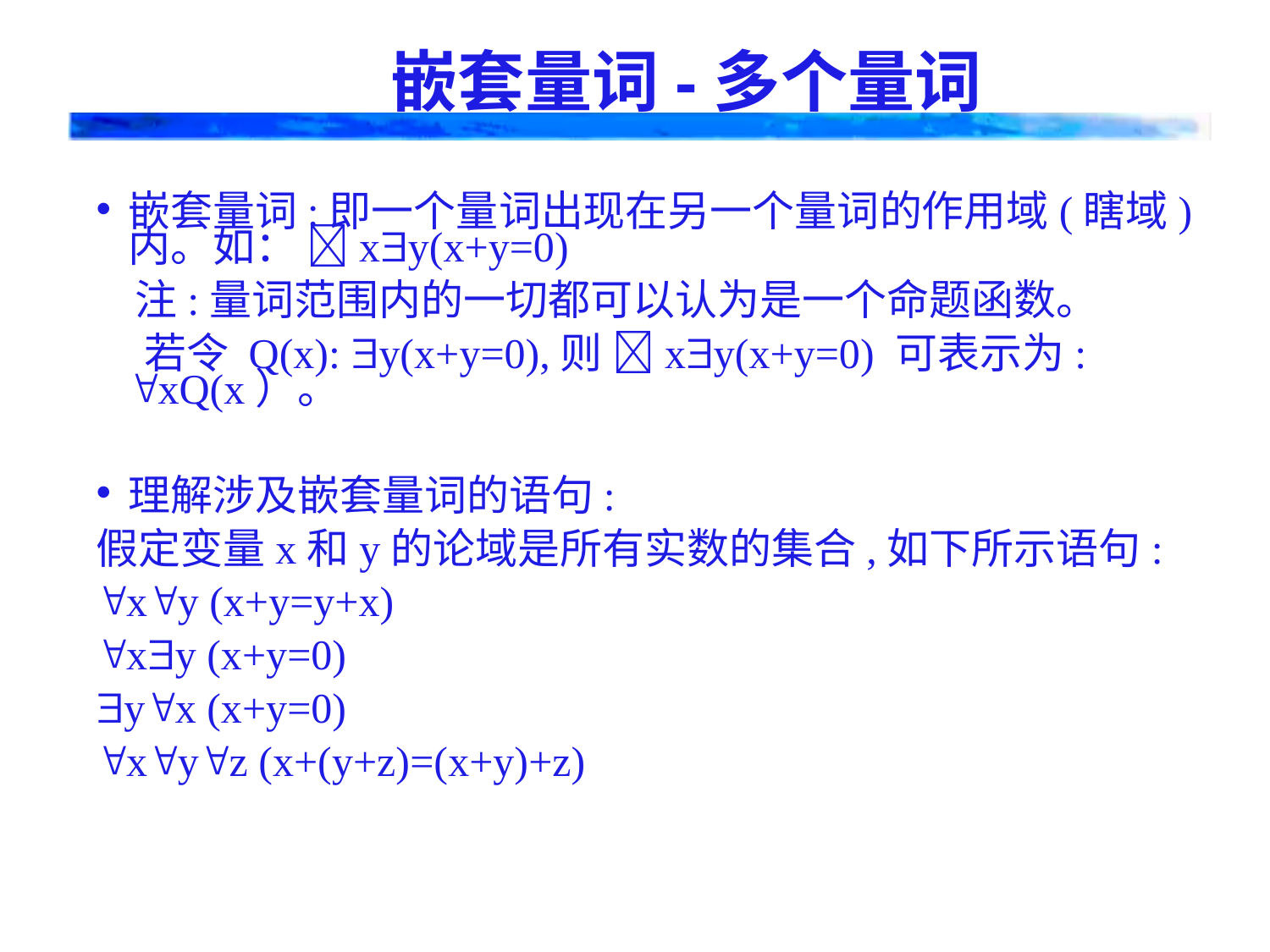

嵌套量词-多个量词
嵌套量词:即一个量词出现在另一个量词的作用域(瞎域)内。如： ∀x∃y(x+y=0)
   注:量词范围内的一切都可以认为是一个命题函数。
    若令 Q(x): ∃y(x+y=0),则 ∀x∃y(x+y=0) 可表示为: ∀xQ(x）。

理解涉及嵌套量词的语句:
假定变量x和y的论域是所有实数的集合,如下所示语句:
∀x∀y (x+y=y+x)
∀x∃y (x+y=0)
∃y∀x (x+y=0)
∀x∀y∀z (x+(y+z)=(x+y)+z)